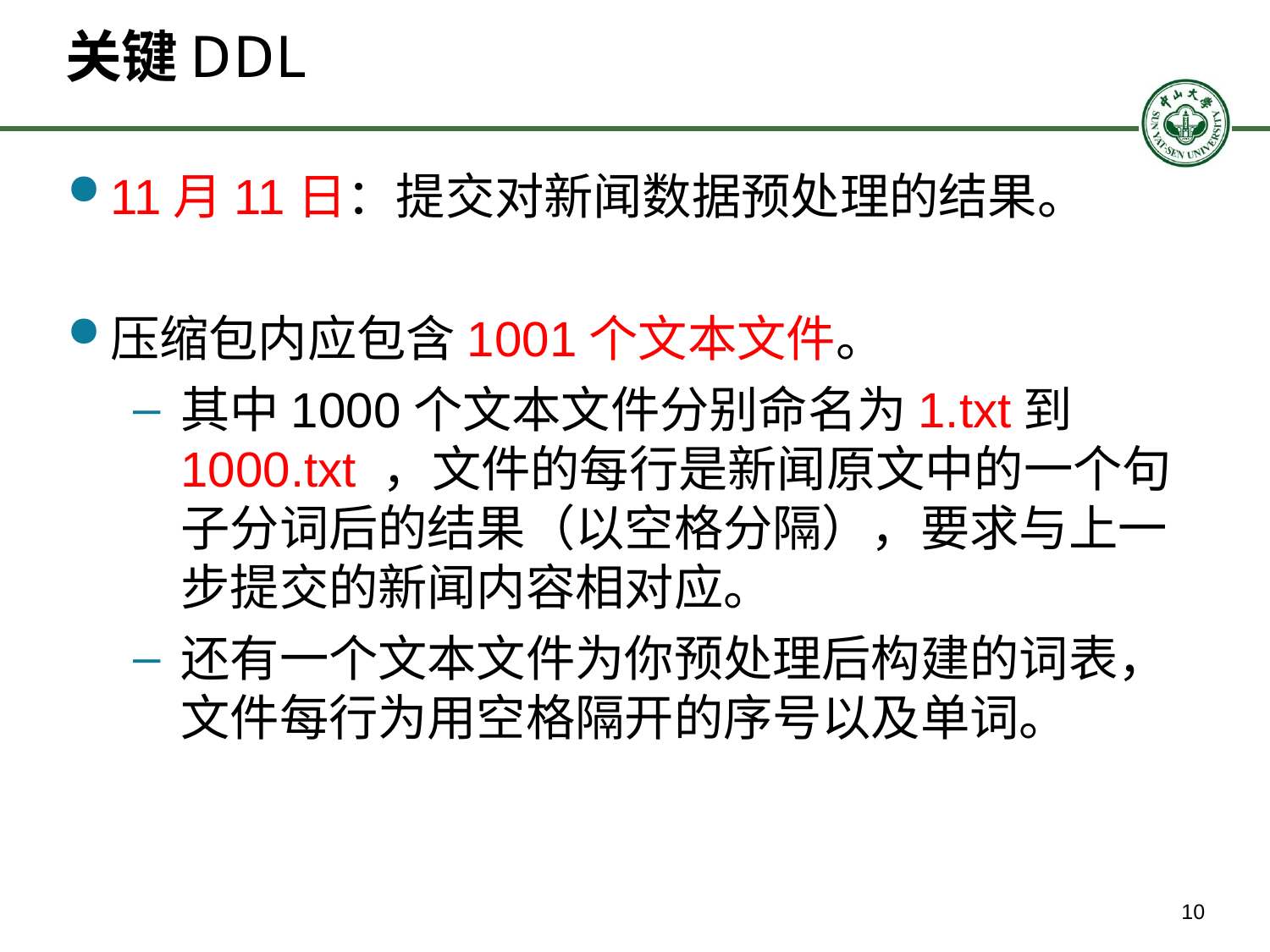

# 关键DDL
11月11日：提交对新闻数据预处理的结果。

压缩包内应包含1001个文本文件。
其中1000个文本文件分别命名为1.txt到1000.txt ，文件的每行是新闻原文中的一个句子分词后的结果（以空格分隔），要求与上一步提交的新闻内容相对应。
还有一个文本文件为你预处理后构建的词表，文件每行为用空格隔开的序号以及单词。